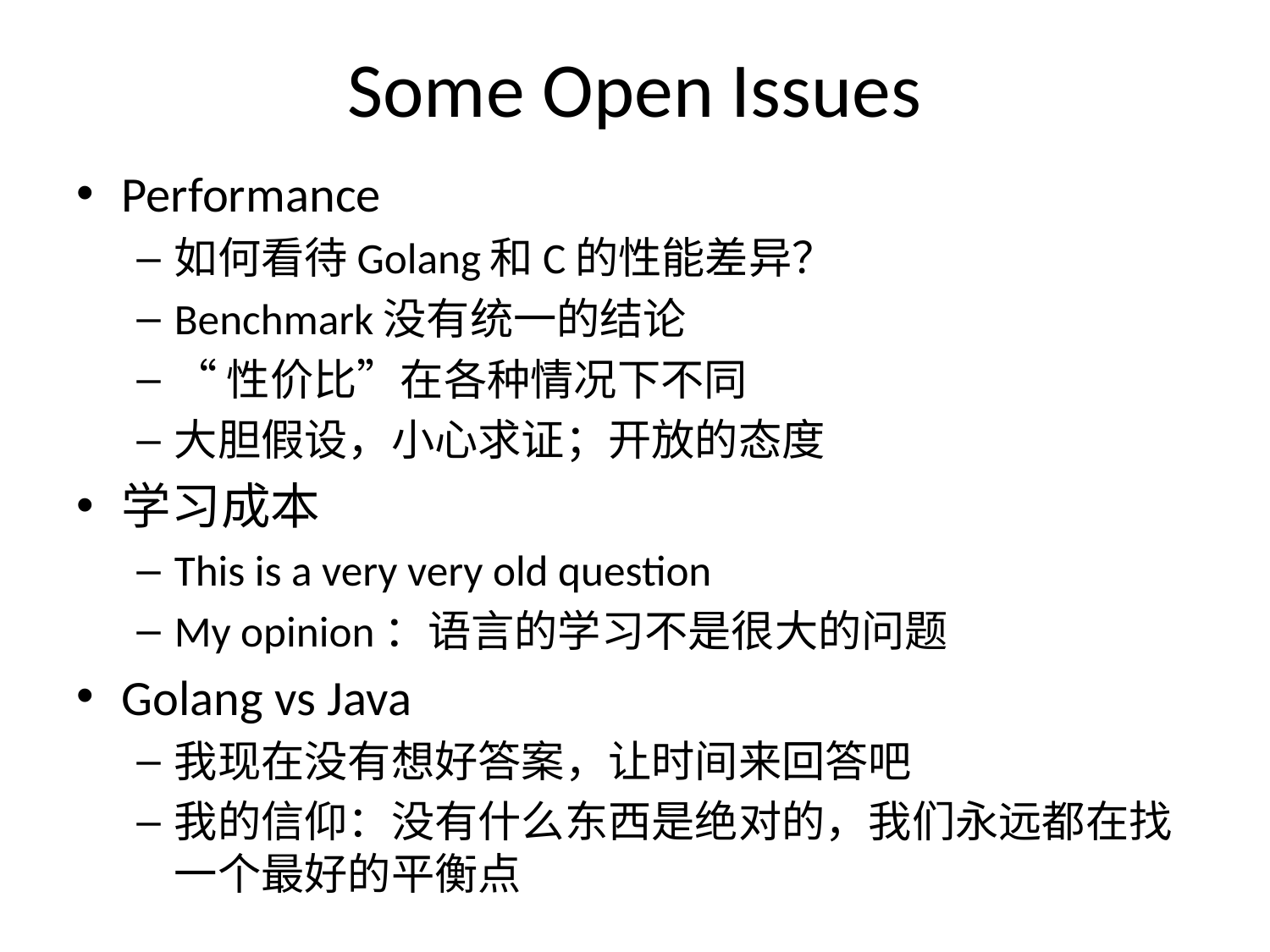

# Some Open Issues
Performance
如何看待Golang和C的性能差异？
Benchmark没有统一的结论
“性价比”在各种情况下不同
大胆假设，小心求证；开放的态度
学习成本
This is a very very old question
My opinion：语言的学习不是很大的问题
Golang vs Java
我现在没有想好答案，让时间来回答吧
我的信仰：没有什么东西是绝对的，我们永远都在找一个最好的平衡点